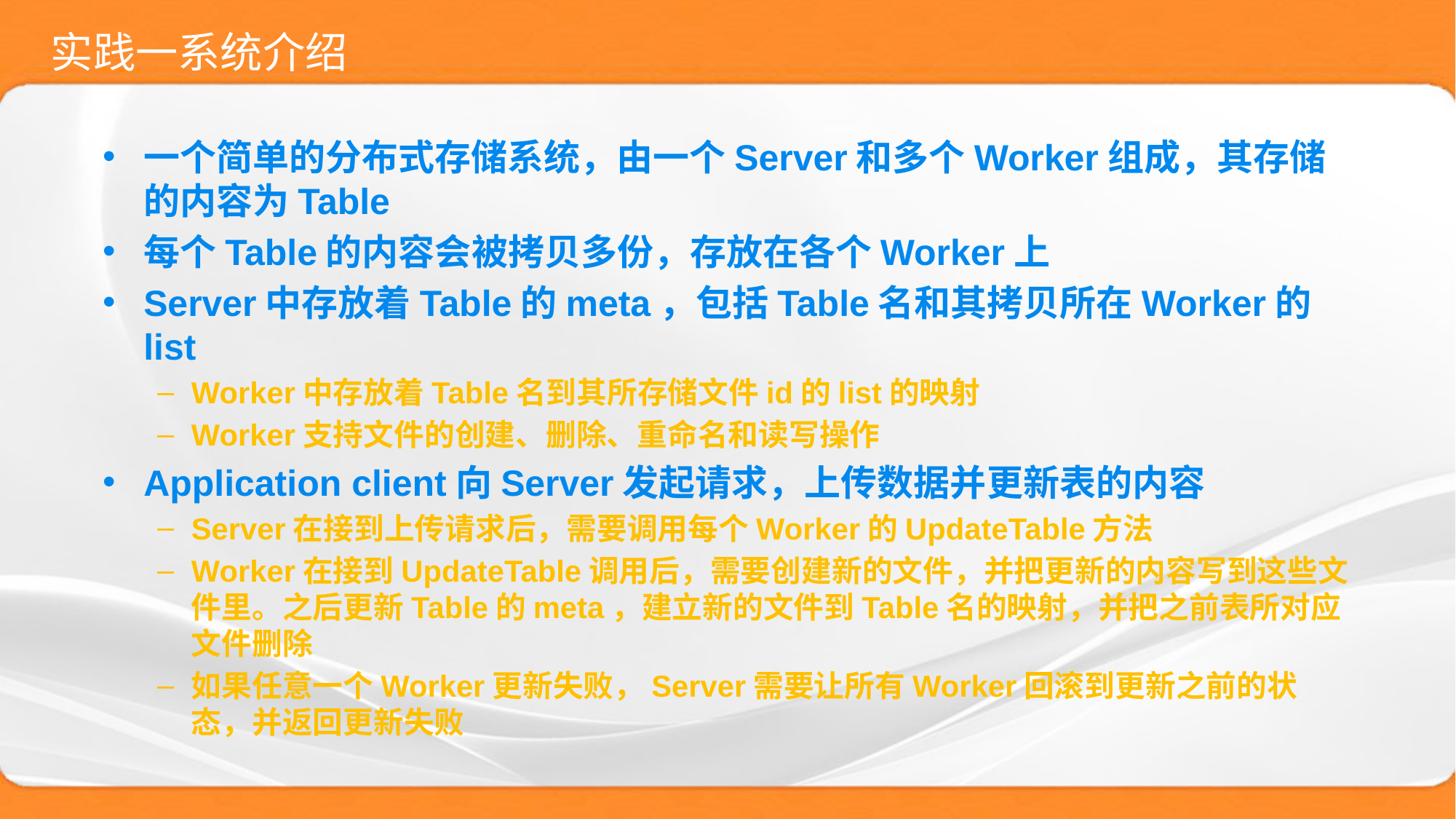

# 实践一系统介绍
一个简单的分布式存储系统，由一个Server和多个Worker组成，其存储的内容为Table
每个Table的内容会被拷贝多份，存放在各个Worker上
Server中存放着Table的meta，包括Table名和其拷贝所在Worker的 list
Worker中存放着Table名到其所存储文件id的list的映射
Worker支持文件的创建、删除、重命名和读写操作
Application client向Server发起请求，上传数据并更新表的内容
Server在接到上传请求后，需要调用每个Worker的UpdateTable方法
Worker在接到UpdateTable调用后，需要创建新的文件，并把更新的内容写到这些文件里。之后更新Table的meta，建立新的文件到Table名的映射，并把之前表所对应文件删除
如果任意一个Worker更新失败，Server需要让所有Worker回滚到更新之前的状态，并返回更新失败